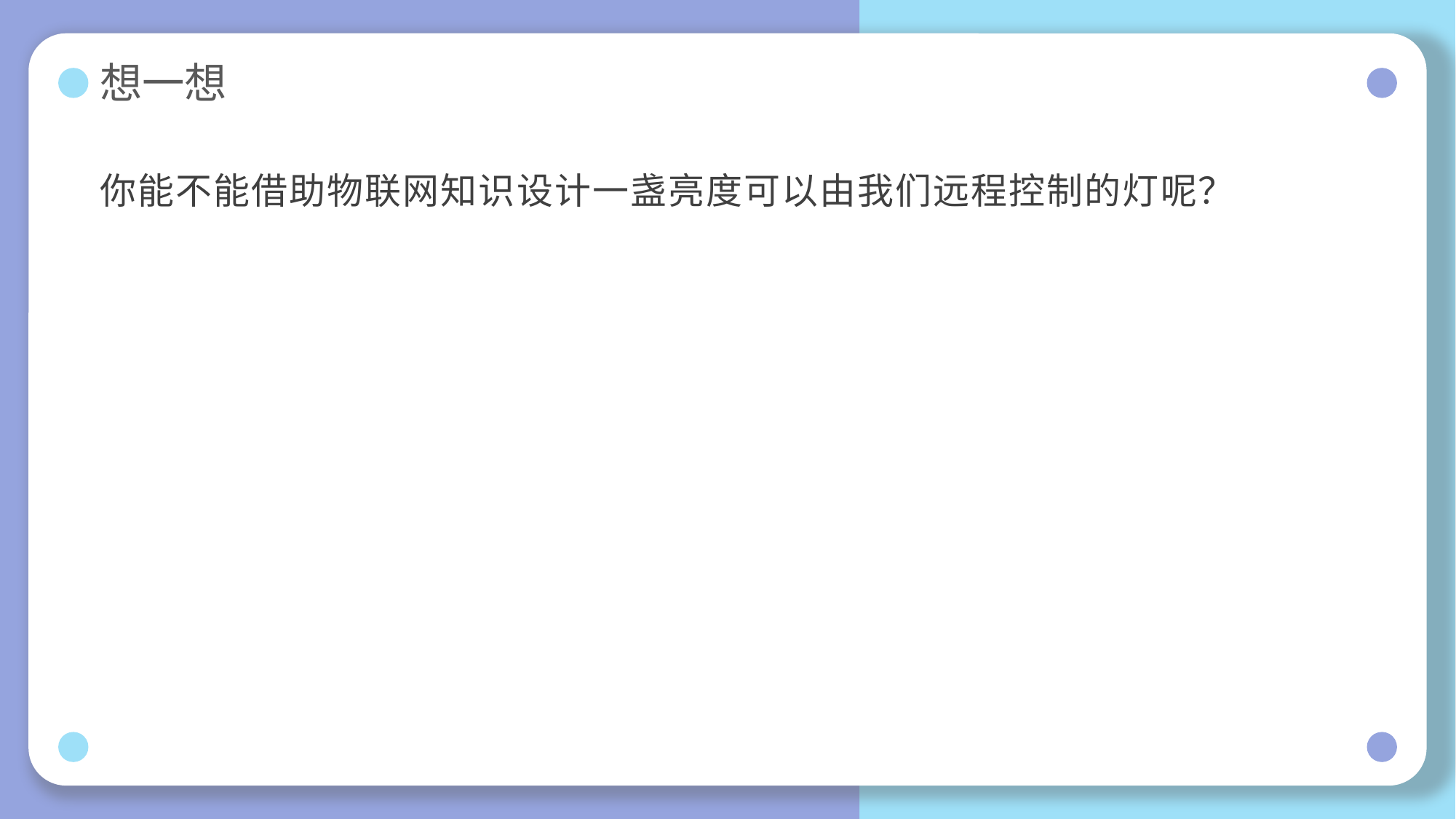

# 想一想
你能不能借助物联网知识设计一盏亮度可以由我们远程控制的灯呢？